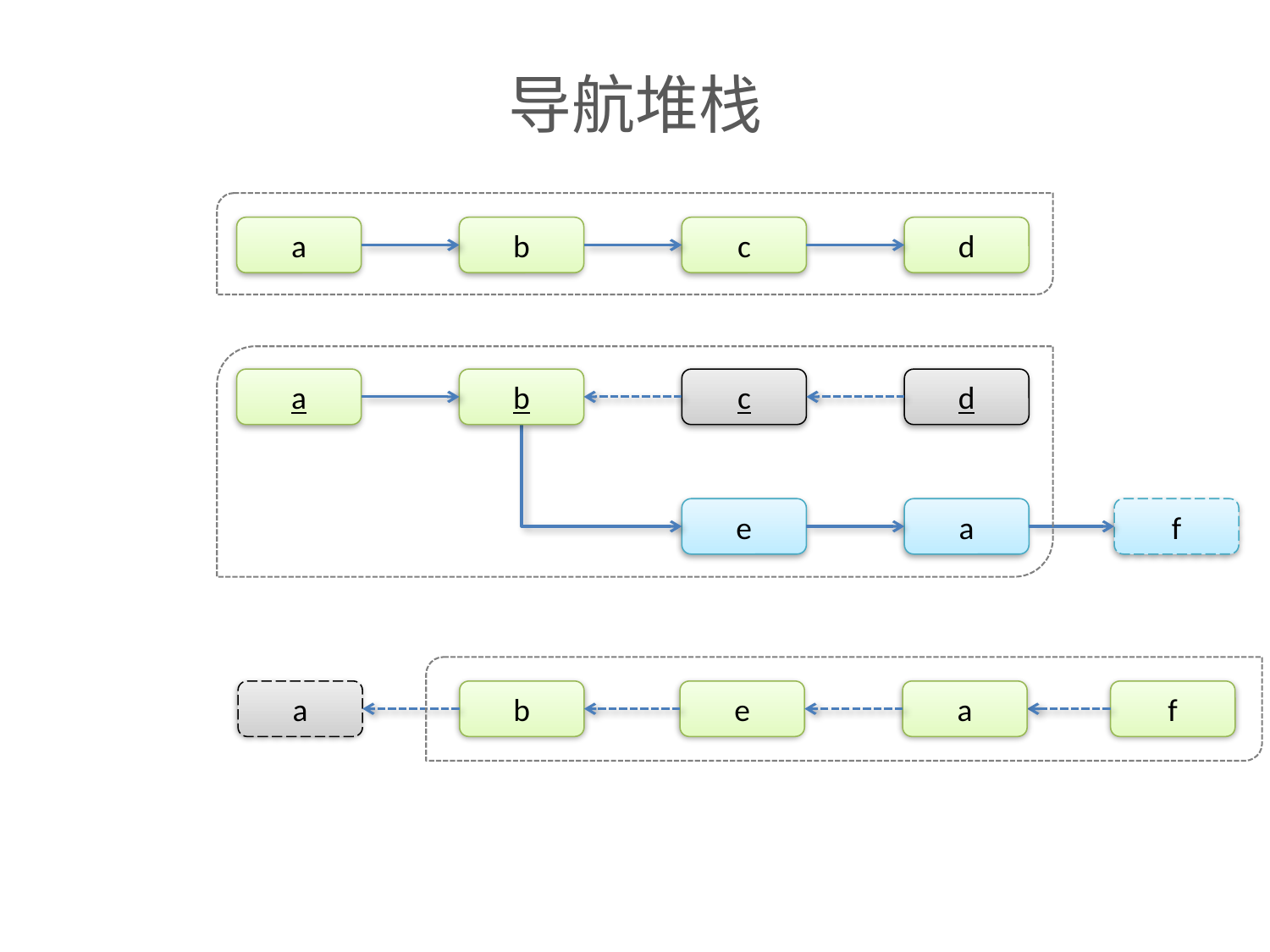

# 导航堆栈

b
a
c
d

b
c
d
a
e
a
f

a
b
e
a
f